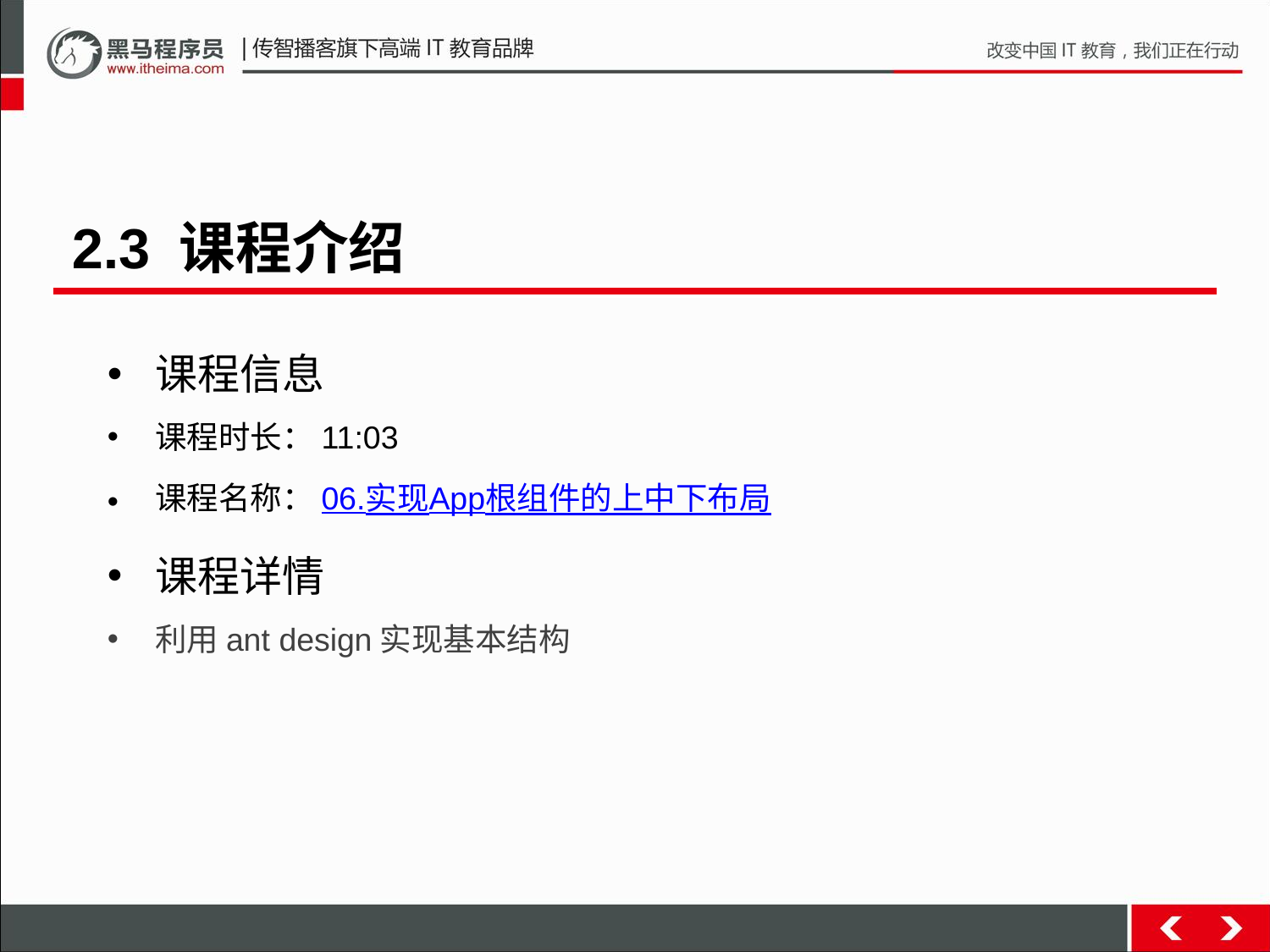

2.3 课程介绍
课程信息
课程时长：11:03
课程名称：06.实现App根组件的上中下布局
课程详情
利用ant design实现基本结构